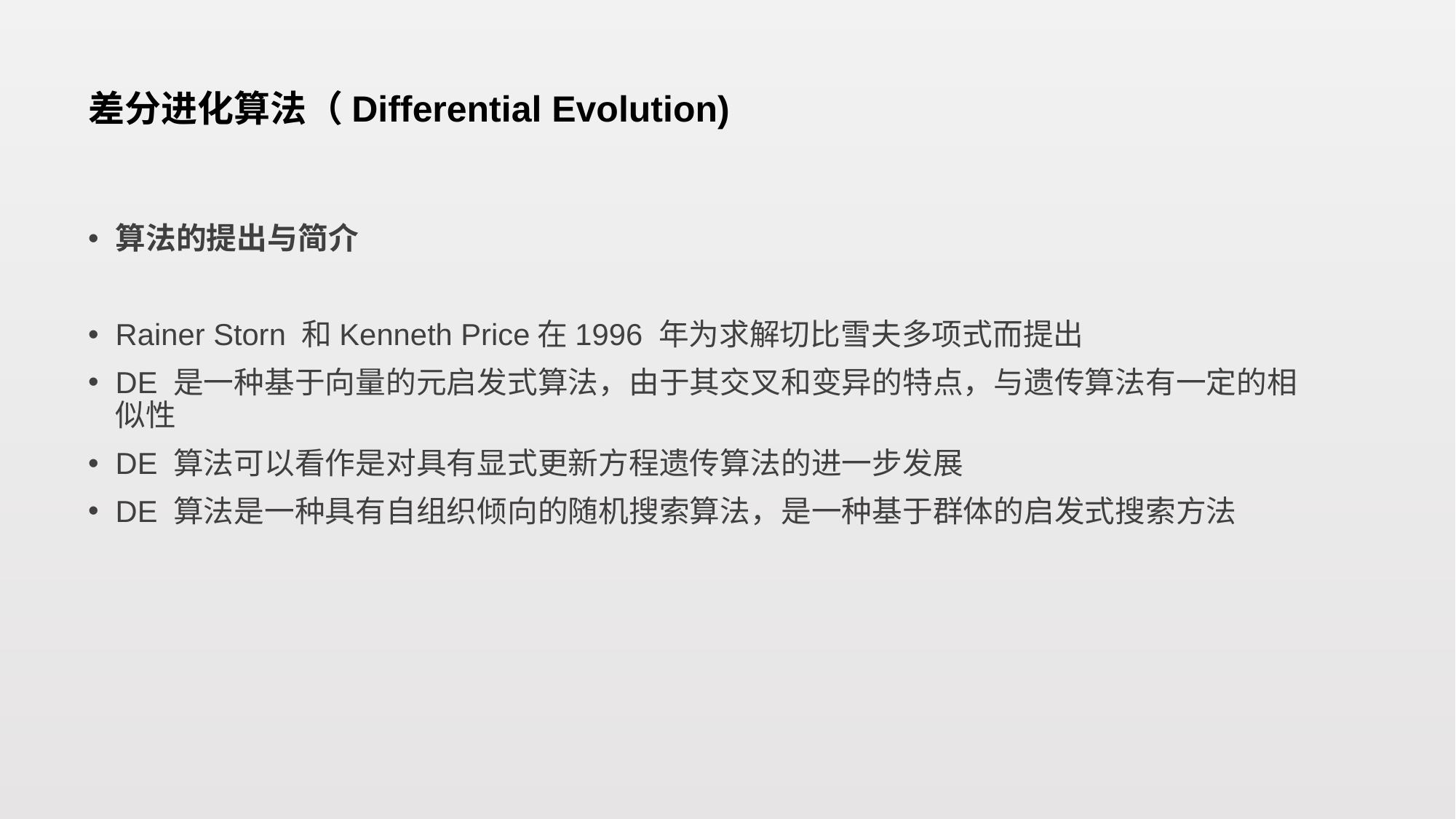

# 差分进化算法（Differential Evolution)
算法的提出与简介

Rainer Storn 和Kenneth Price在1996 年为求解切比雪夫多项式而提出
DE 是一种基于向量的元启发式算法，由于其交叉和变异的特点，与遗传算法有一定的相似性
DE 算法可以看作是对具有显式更新方程遗传算法的进一步发展
DE 算法是一种具有自组织倾向的随机搜索算法，是一种基于群体的启发式搜索方法